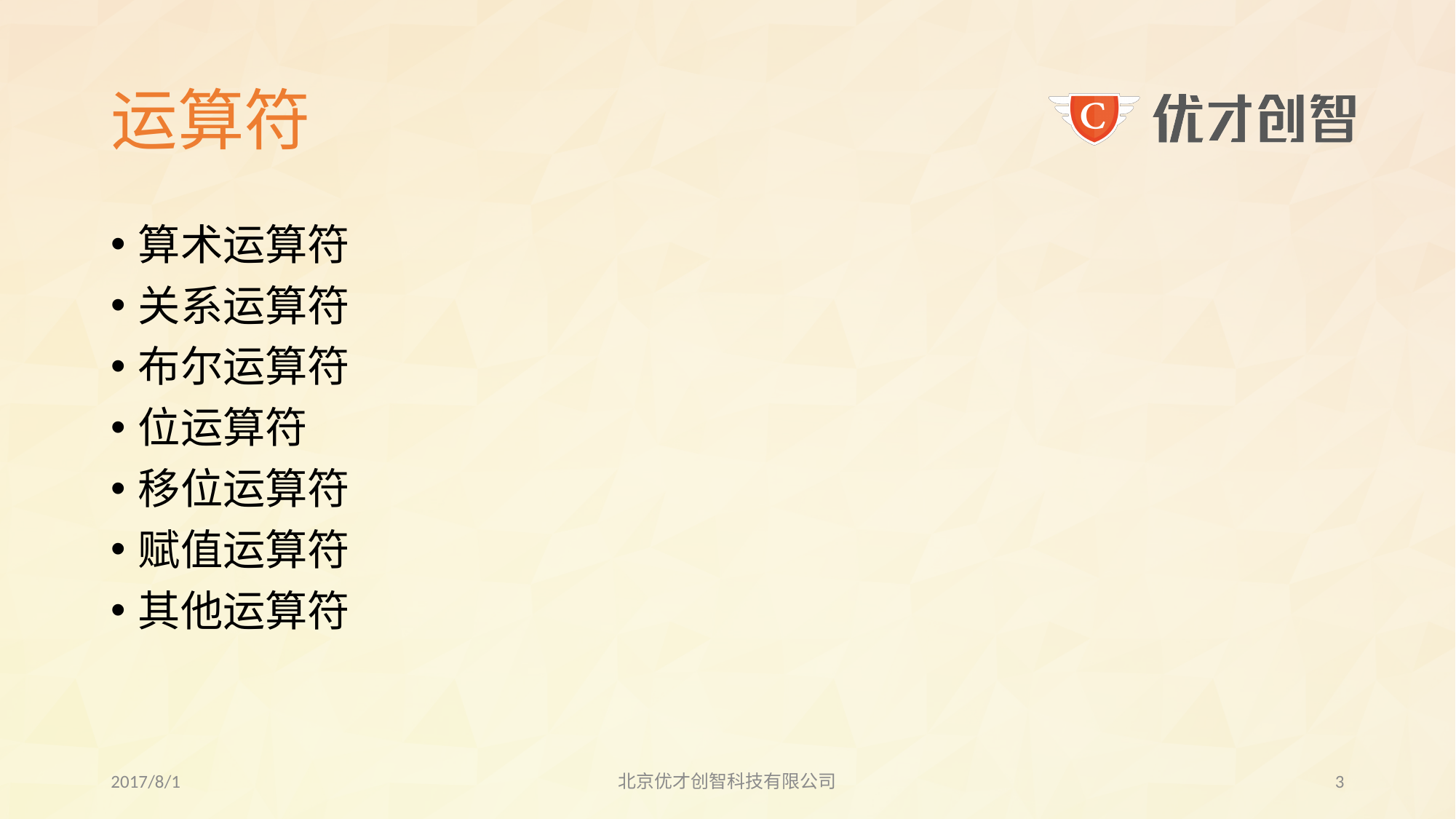

# 运算符
算术运算符
关系运算符
布尔运算符
位运算符
移位运算符
赋值运算符
其他运算符
2017/8/1
北京优才创智科技有限公司
3